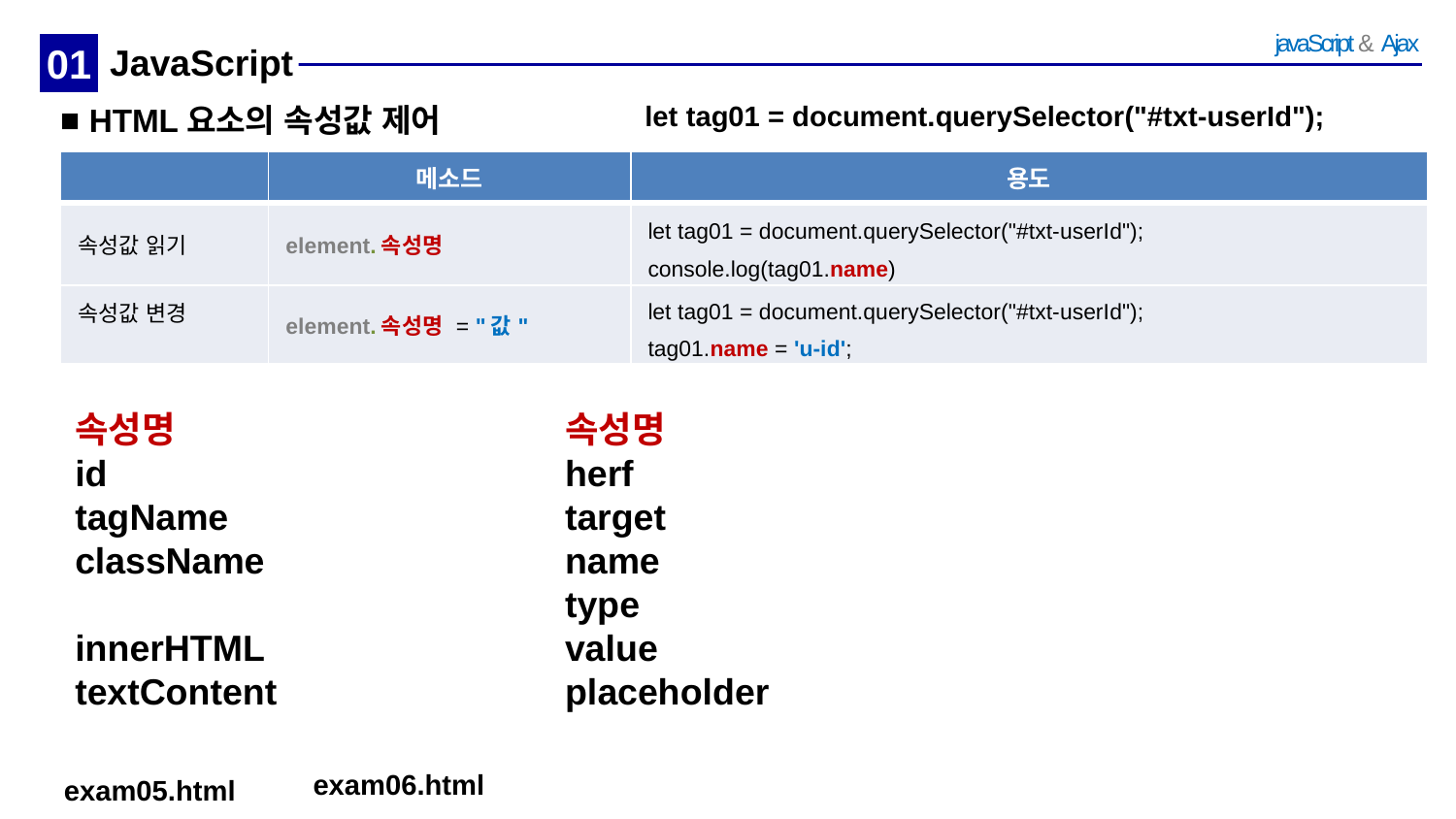

01
# JavaScript
let tag01 = document.querySelector("#txt-userId");
HTML요소의 속성값 제어
|  | 메소드 | 용도 |
| --- | --- | --- |
| 속성값 읽기 | element.속성명 | let tag01 = document.querySelector("#txt-userId"); console.log(tag01.name) |
| 속성값 변경 | element.속성명 = "값" | let tag01 = document.querySelector("#txt-userId"); tag01.name = 'u-id'; |
속성명
id
tagName
className

innerHTML
textContent

속성명
herf
target
name
type
value
placeholder

exam06.html
exam05.html